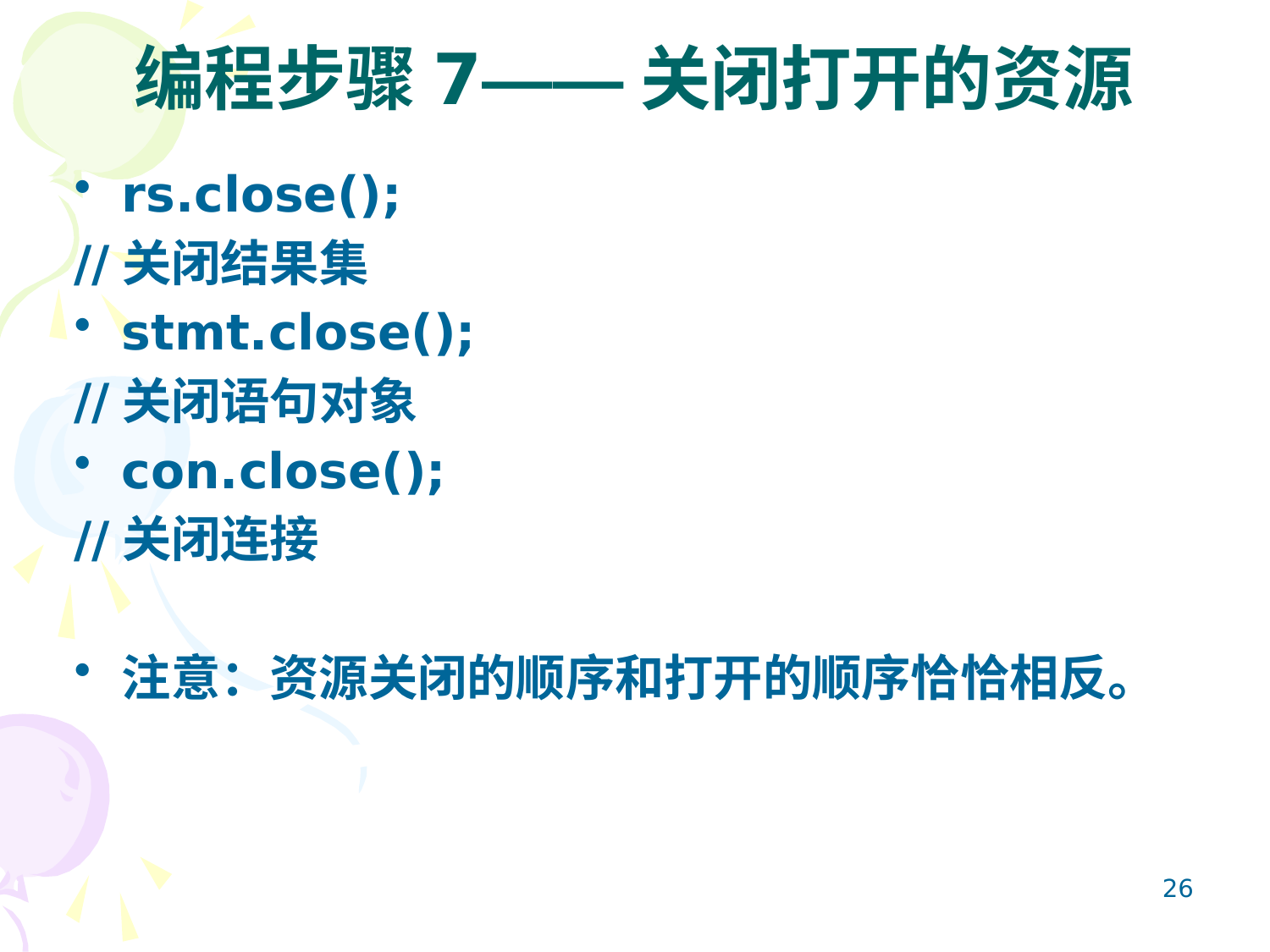

# 编程步骤7——关闭打开的资源
rs.close();
//关闭结果集
stmt.close();
//关闭语句对象
con.close();
//关闭连接

注意：资源关闭的顺序和打开的顺序恰恰相反。

26